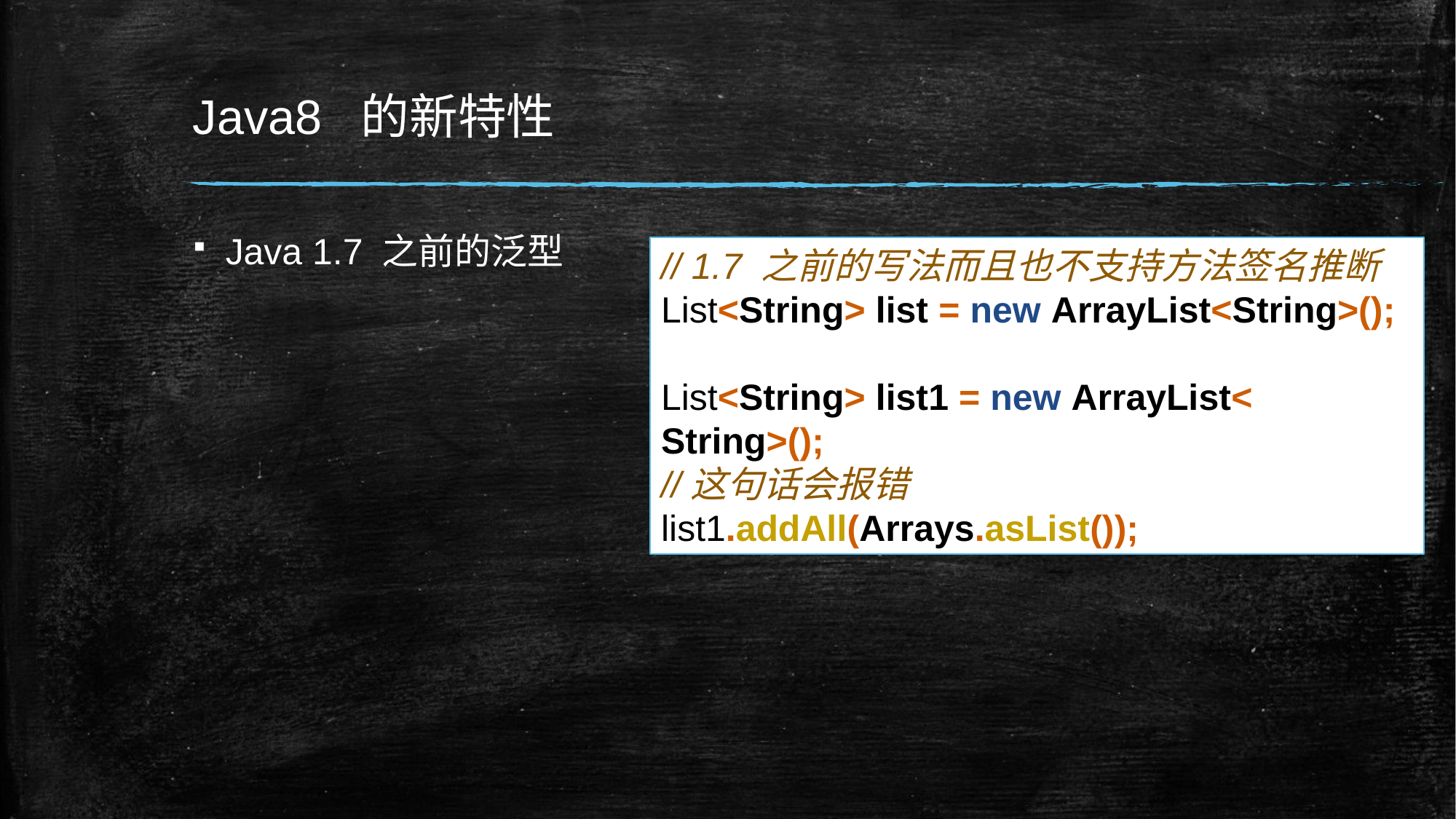

# Java8  的新特性
Java 1.7 之前的泛型
// 1.7 之前的写法而且也不支持方法签名推断
List<String> list = new ArrayList<String>();

List<String> list1 = new ArrayList< String>();
//这句话会报错
list1.addAll(Arrays.asList());